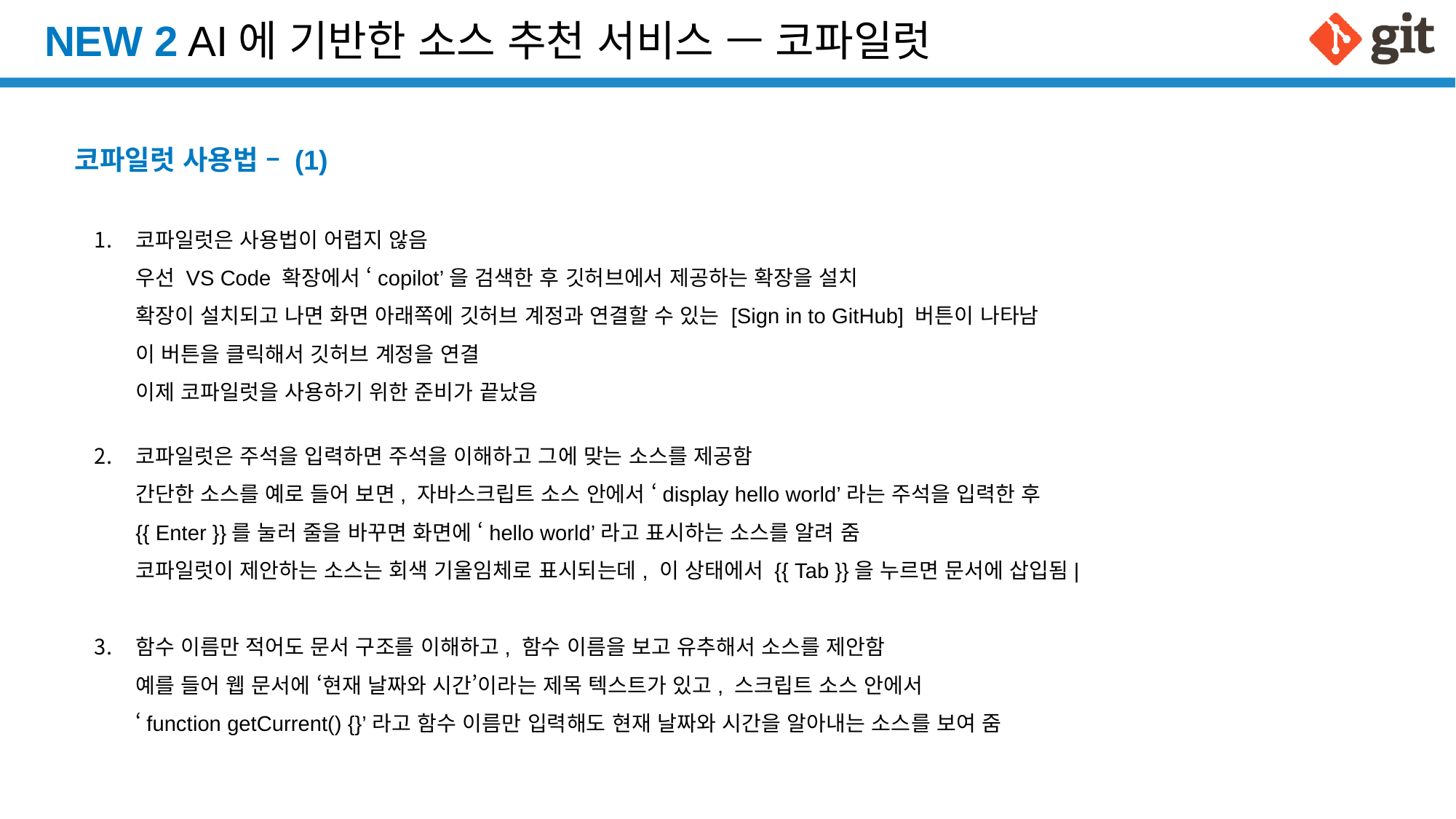

# NEW 2 AI에 기반한 소스 추천 서비스 — 코파일럿
코파일럿 사용법 – (1)
코파일럿은 사용법이 어렵지 않음
우선 VS Code 확장에서 ‘copilot’을 검색한 후 깃허브에서 제공하는 확장을 설치
확장이 설치되고 나면 화면 아래쪽에 깃허브 계정과 연결할 수 있는 [Sign in to GitHub] 버튼이 나타남
이 버튼을 클릭해서 깃허브 계정을 연결
이제 코파일럿을 사용하기 위한 준비가 끝났음
코파일럿은 주석을 입력하면 주석을 이해하고 그에 맞는 소스를 제공함
간단한 소스를 예로 들어 보면, 자바스크립트 소스 안에서 ‘display hello world’라는 주석을 입력한 후
{{ Enter }}를 눌러 줄을 바꾸면 화면에 ‘hello world’라고 표시하는 소스를 알려 줌
코파일럿이 제안하는 소스는 회색 기울임체로 표시되는데, 이 상태에서 {{ Tab }}을 누르면 문서에 삽입됨|
함수 이름만 적어도 문서 구조를 이해하고, 함수 이름을 보고 유추해서 소스를 제안함
예를 들어 웹 문서에 ‘현재 날짜와 시간’이라는 제목 텍스트가 있고, 스크립트 소스 안에서
‘function getCurrent() {}’라고 함수 이름만 입력해도 현재 날짜와 시간을 알아내는 소스를 보여 줌